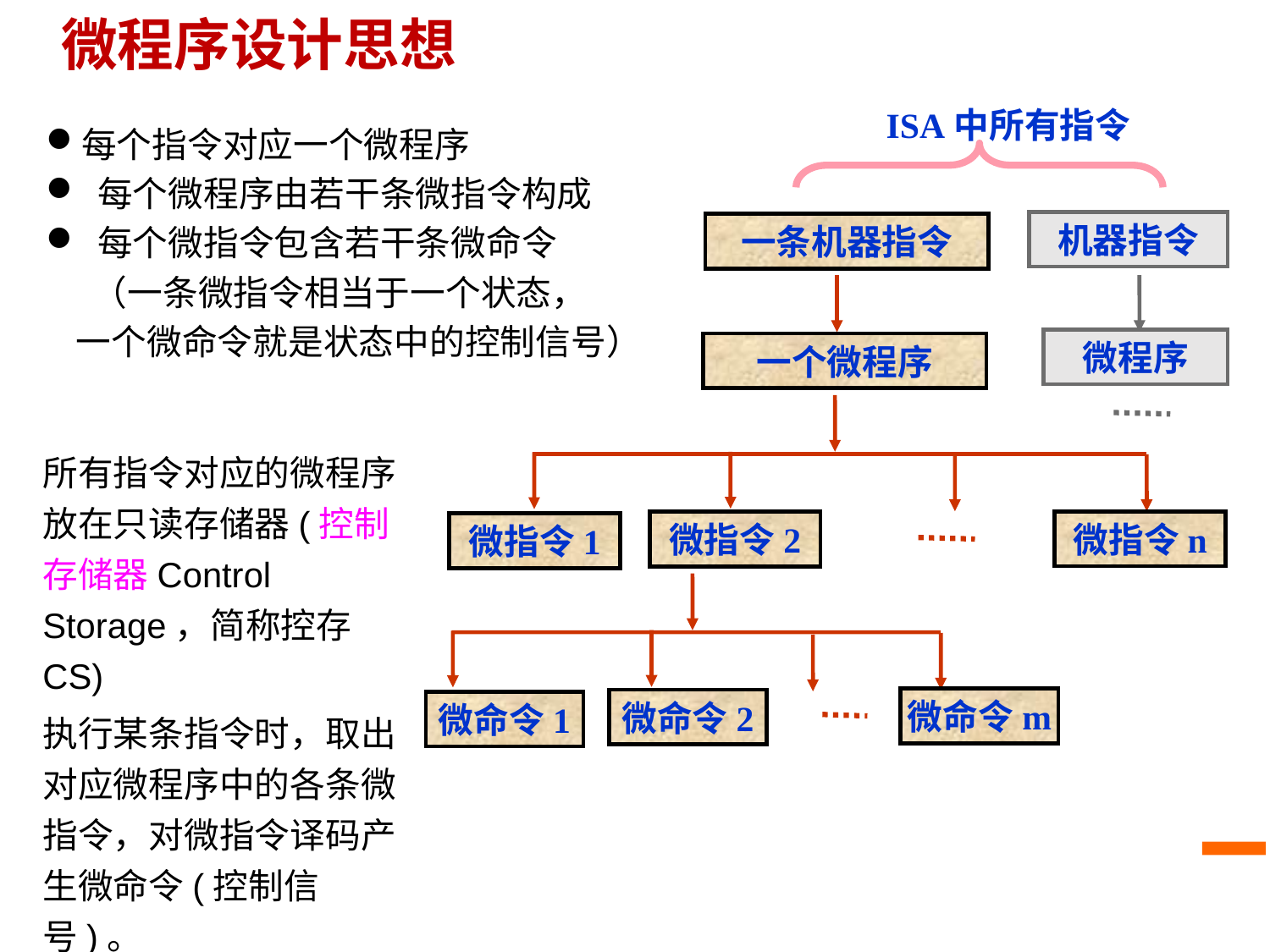

微程序设计思想

ISA中所有指令
机器指令

微程序

每个指令对应一个微程序
 每个微程序由若干条微指令构成
 每个微指令包含若干条微命令
 （一条微指令相当于一个状态，
一个微命令就是状态中的控制信号）
一条机器指令

一个微程序

所有指令对应的微程序放在只读存储器(控制存储器Control Storage，简称控存CS)
执行某条指令时，取出对应微程序中的各条微指令，对微指令译码产生微命令(控制信号)。

微指令n
微指令2
微指令1

微命令m
微命令2
微命令1